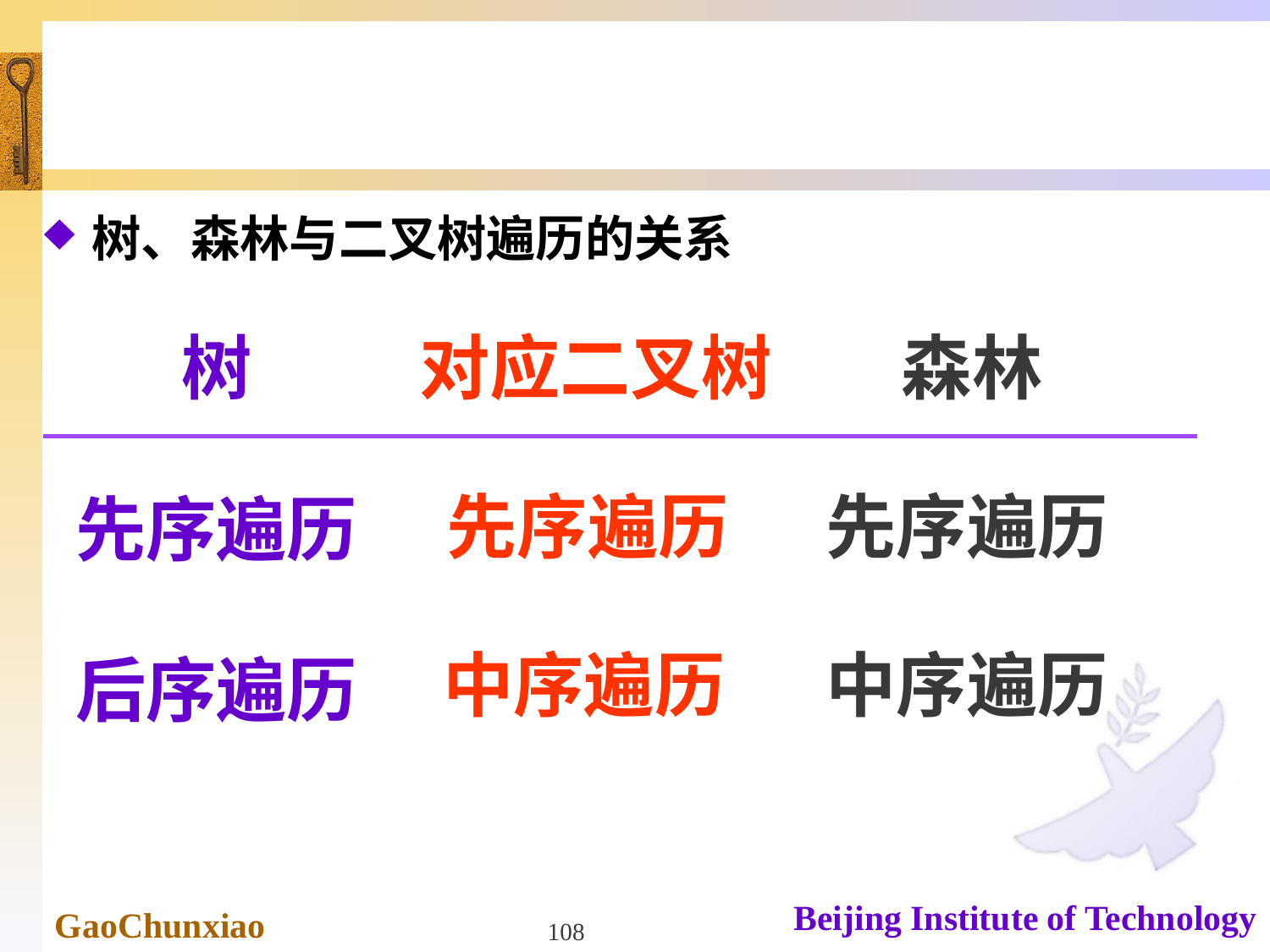

#
树、森林与二叉树遍历的关系
树
对应二叉树
森林
先序遍历
先序遍历
先序遍历
中序遍历
中序遍历
后序遍历
108